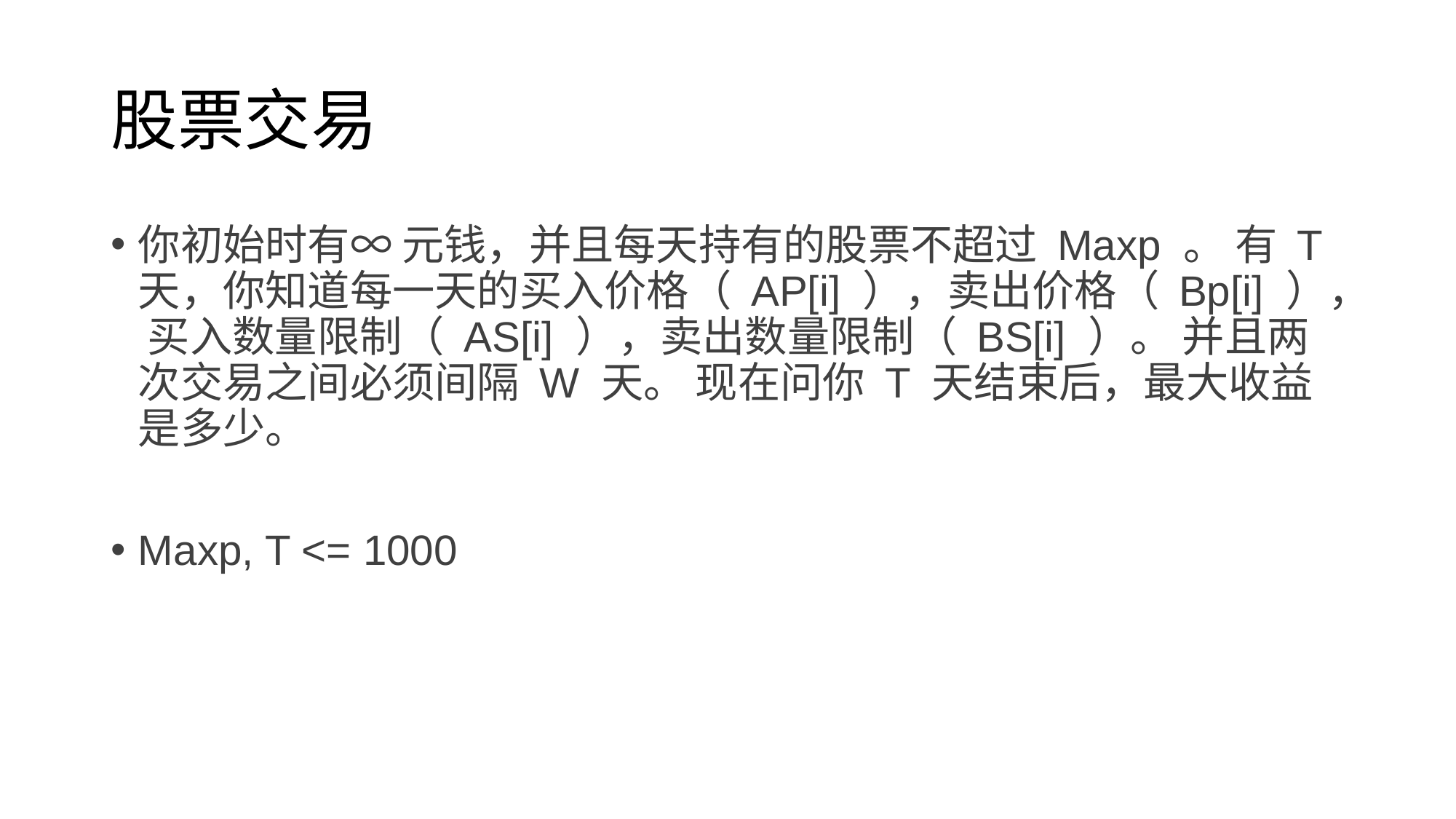

# 股票交易
你初始时有∞ 元钱，并且每天持有的股票不超过 Maxp 。 有 T 天，你知道每一天的买入价格（ AP[i] ），卖出价格（ Bp[i] ）， 买入数量限制（ AS[i] ），卖出数量限制（ BS[i] ）。 并且两次交易之间必须间隔 W 天。 现在问你 T 天结束后，最大收益是多少。

Maxp, T <= 1000